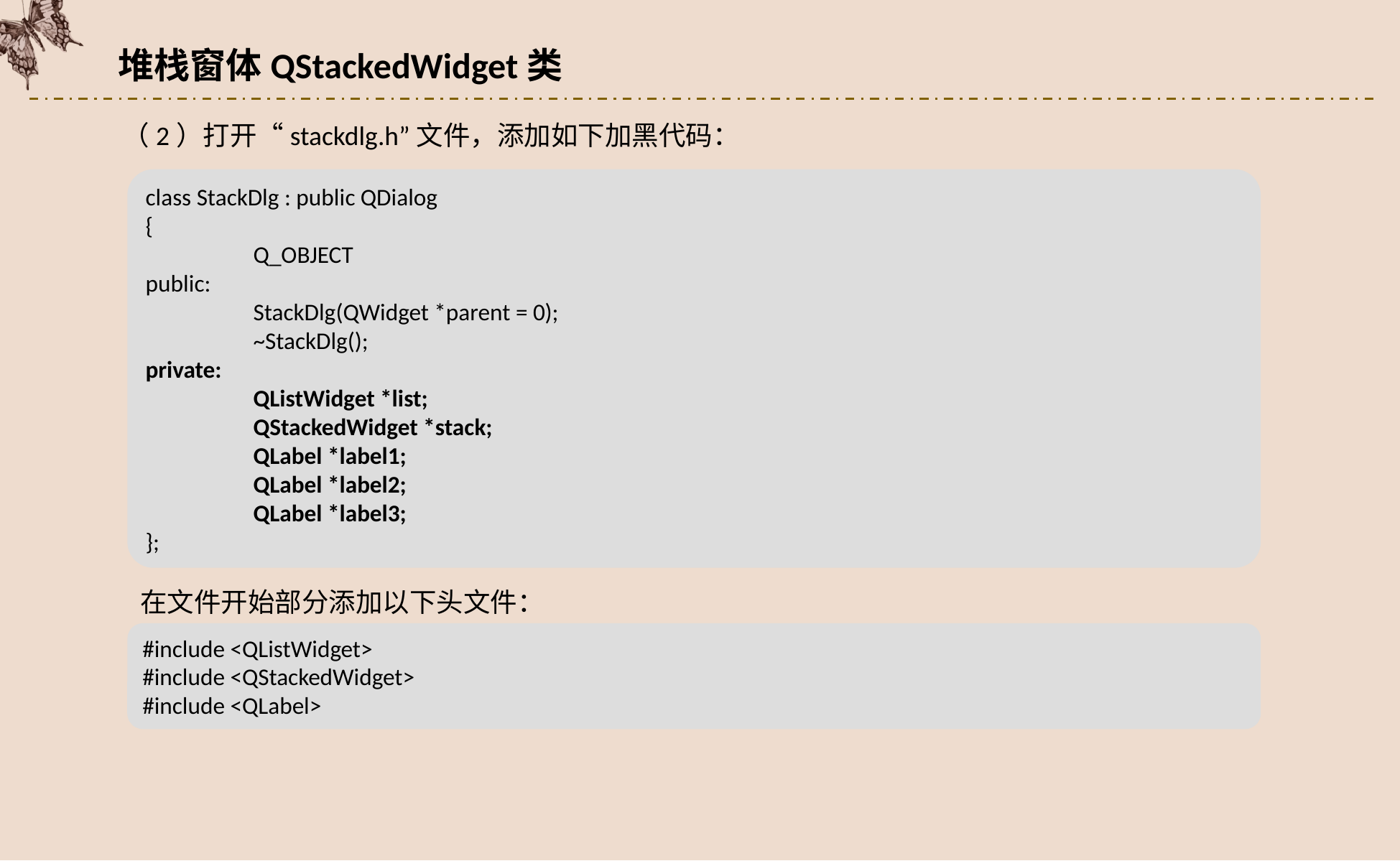

堆栈窗体QStackedWidget类
（2）打开“stackdlg.h”文件，添加如下加黑代码：
class StackDlg : public QDialog
{
	Q_OBJECT
public:
	StackDlg(QWidget *parent = 0);
	~StackDlg();
private:
	QListWidget *list;
	QStackedWidget *stack;
	QLabel *label1;
	QLabel *label2;
	QLabel *label3;
};
在文件开始部分添加以下头文件：
#include <QListWidget>
#include <QStackedWidget>
#include <QLabel>